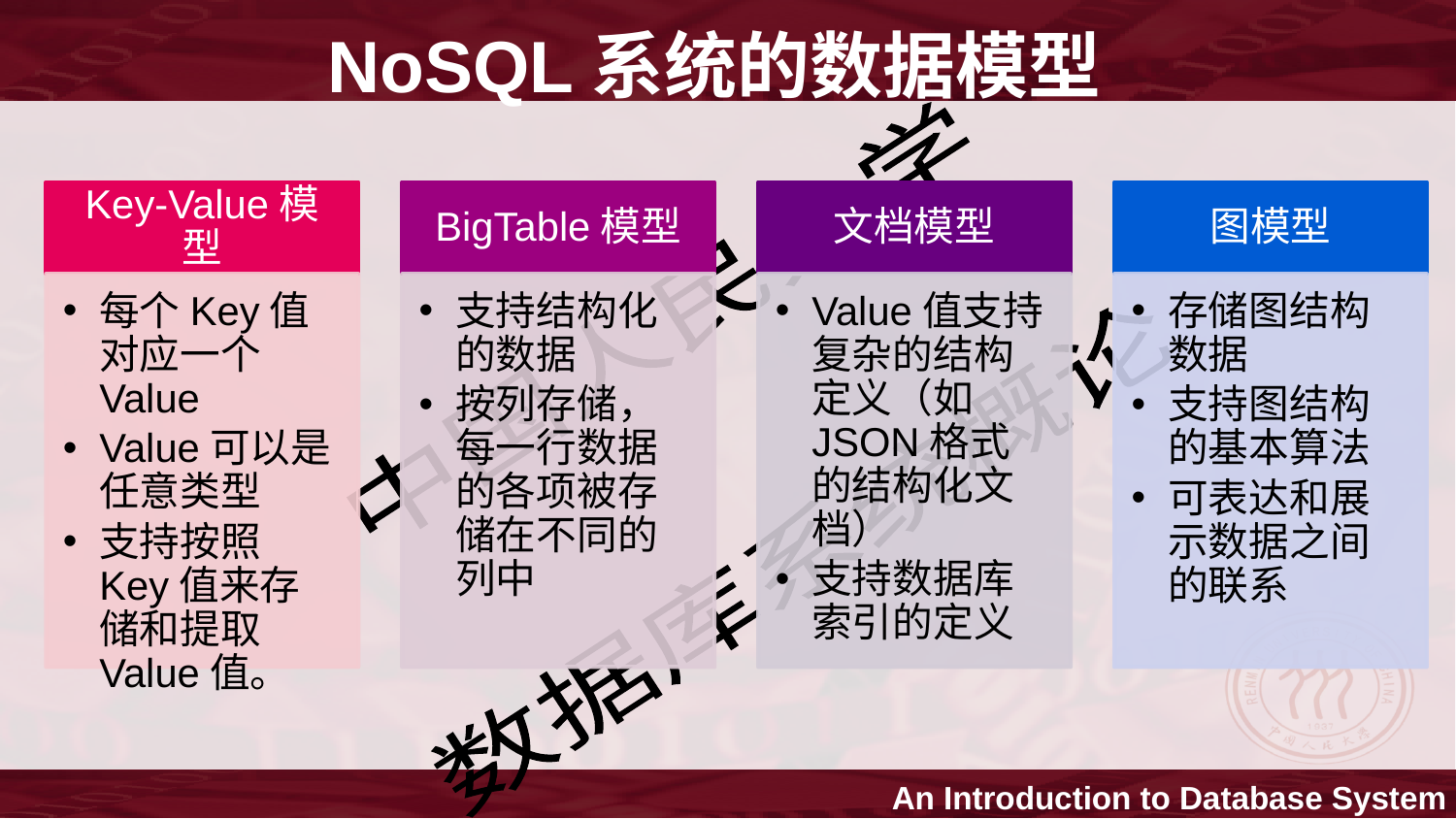

# NoSQL系统的数据模型
Key-Value模型
每个Key值对应一个Value
Value可以是任意类型
支持按照Key值来存储和提取Value值。
BigTable模型
支持结构化的数据
按列存储，每一行数据的各项被存储在不同的列中
文档模型
Value值支持复杂的结构定义（如JSON格式的结构化文档）
支持数据库索引的定义
图模型
存储图结构数据
支持图结构的基本算法
可表达和展示数据之间的联系